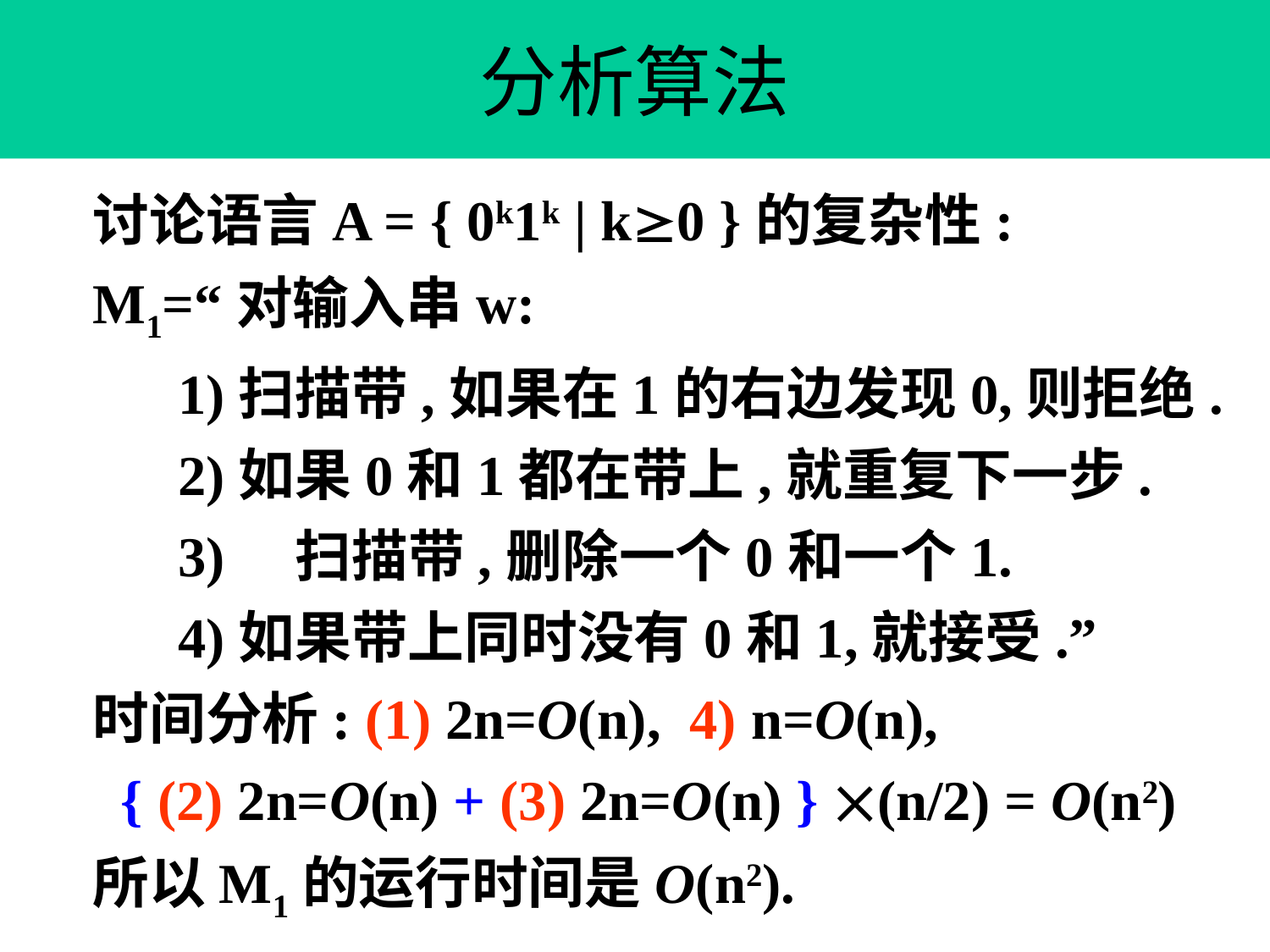

# 分析算法
讨论语言A = { 0k1k | k≥0 }的复杂性:
M1=“对输入串w:
      1)扫描带,如果在1的右边发现0,则拒绝.
      2)如果0和1都在带上,就重复下一步.
      3)    扫描带,删除一个0和一个1.
      4)如果带上同时没有0和1,就接受.”
时间分析: (1) 2n=O(n),  4) n=O(n),
  { (2) 2n=O(n) + (3) 2n=O(n) } ×(n/2) = O(n2)
所以M1的运行时间是O(n2).